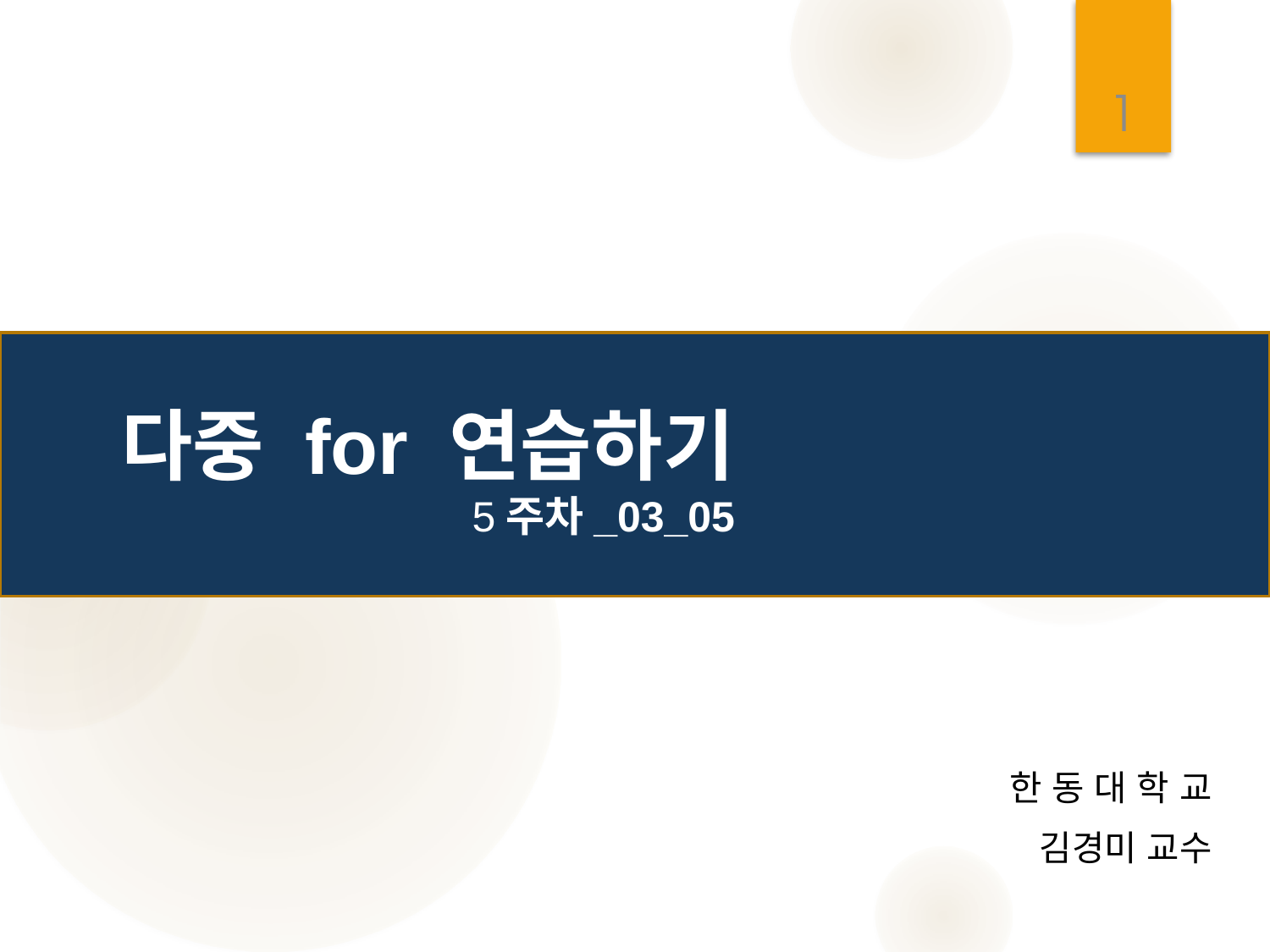

1

# 다중 for 연습하기 5주차_03_05
한 동 대 학 교
 김경미 교수